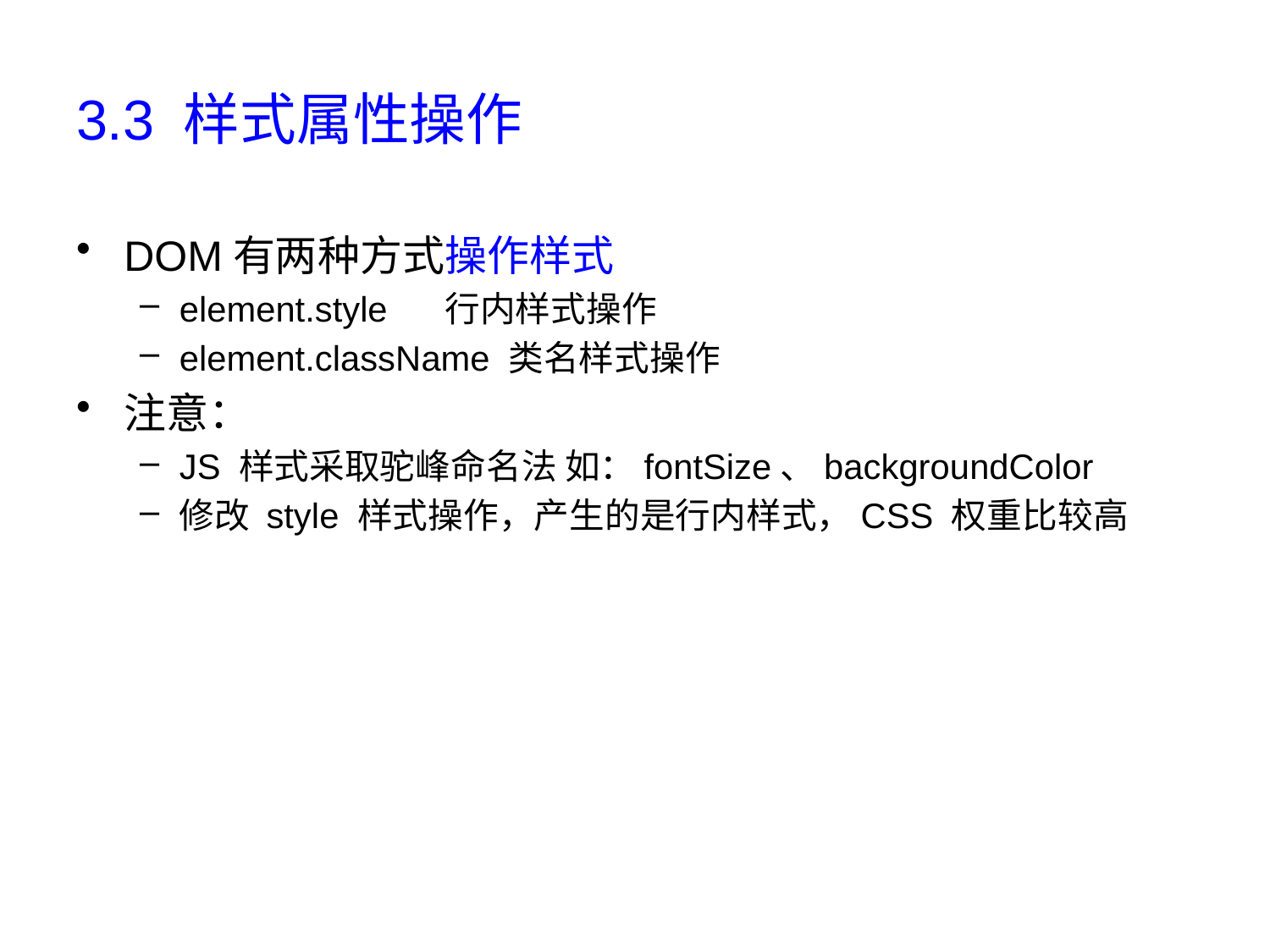

# 3.3 样式属性操作
DOM有两种方式操作样式
element.style     行内样式操作
element.className 类名样式操作
注意：
JS 样式采取驼峰命名法 如：fontSize、backgroundColor
修改 style 样式操作，产生的是行内样式，CSS 权重比较高